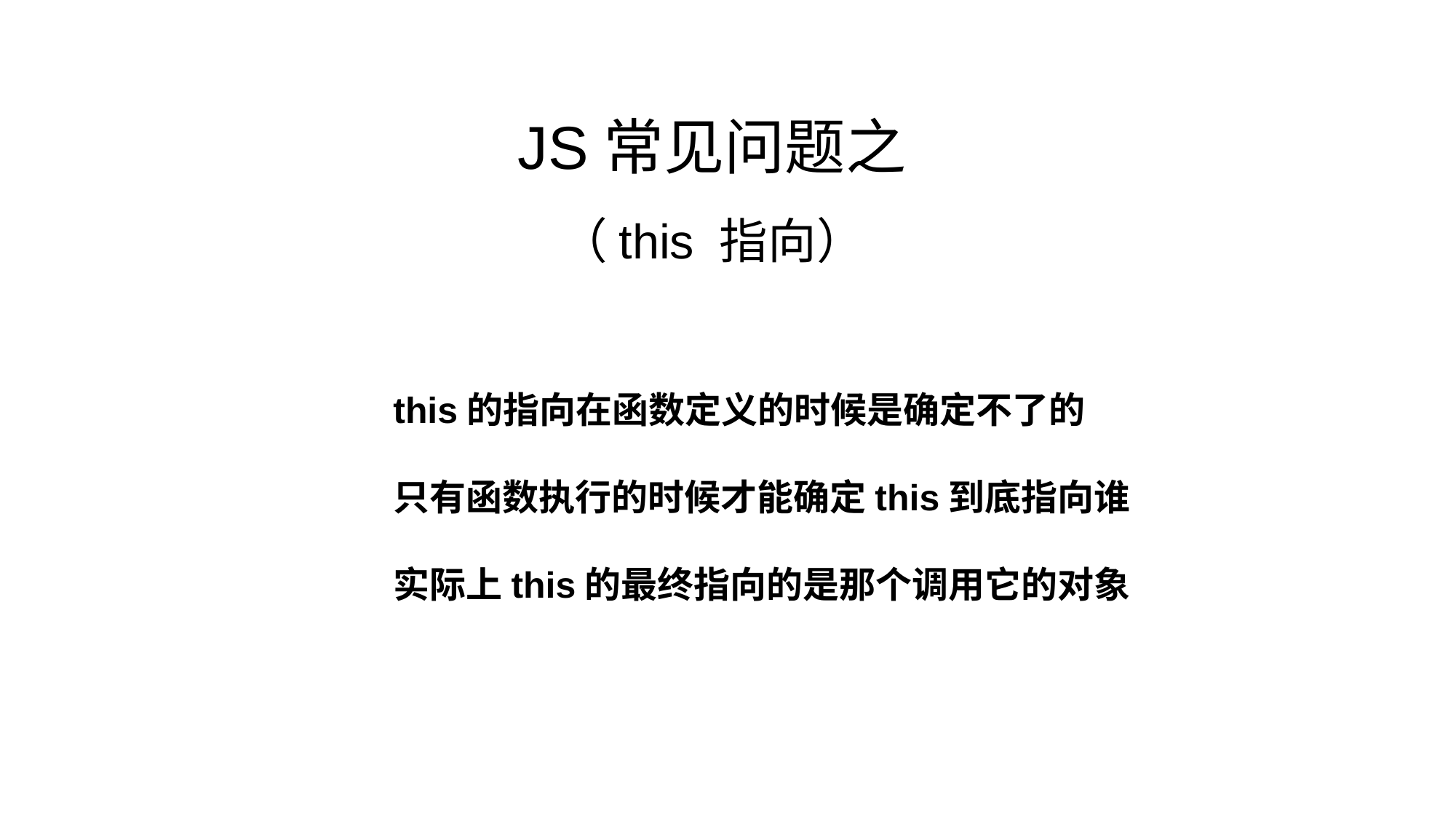

JS常见问题之
（this 指向）
this的指向在函数定义的时候是确定不了的
只有函数执行的时候才能确定this到底指向谁
实际上this的最终指向的是那个调用它的对象